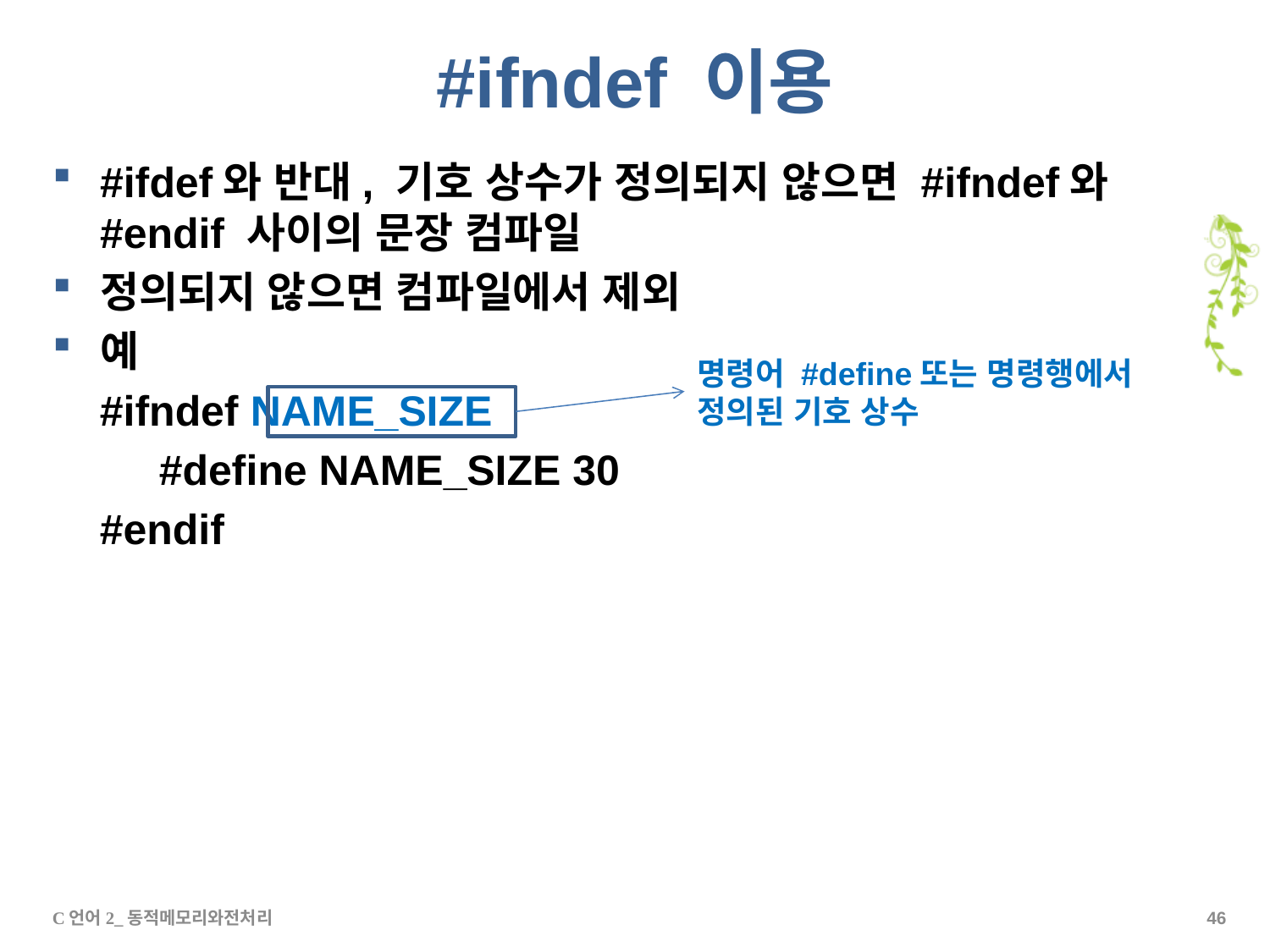

# #ifndef 이용
#ifdef와 반대, 기호 상수가 정의되지 않으면 #ifndef와 #endif 사이의 문장 컴파일
정의되지 않으면 컴파일에서 제외
예
    #ifndef NAME_SIZE
         #define NAME_SIZE 30
    #endif
명령어 #define또는 명령행에서 정의된 기호 상수

C언어2_동적메모리와전처리
46